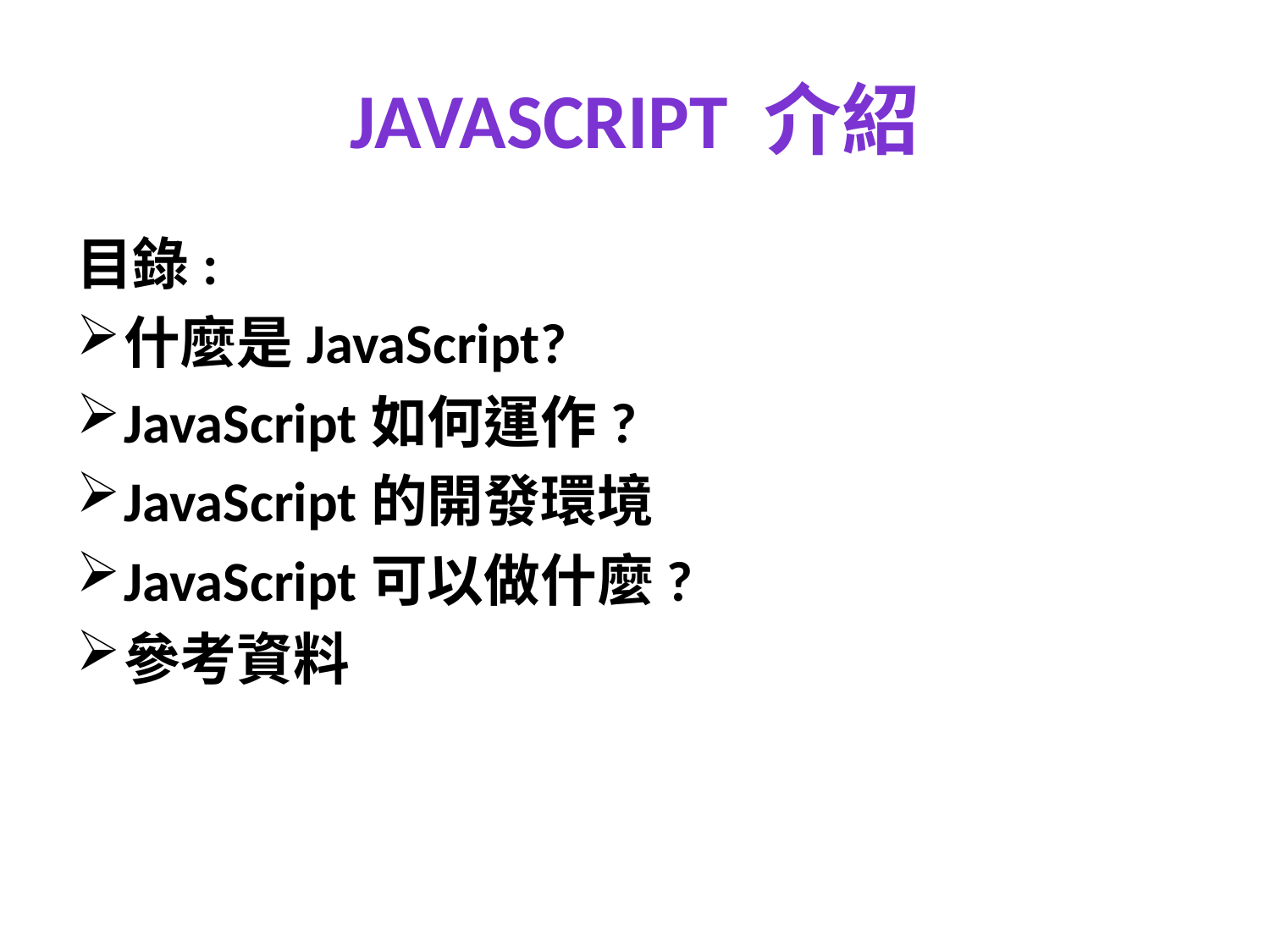

# JavaScript 介紹
目錄:
什麼是JavaScript?
JavaScript如何運作?
JavaScript的開發環境
JavaScript可以做什麼?
參考資料